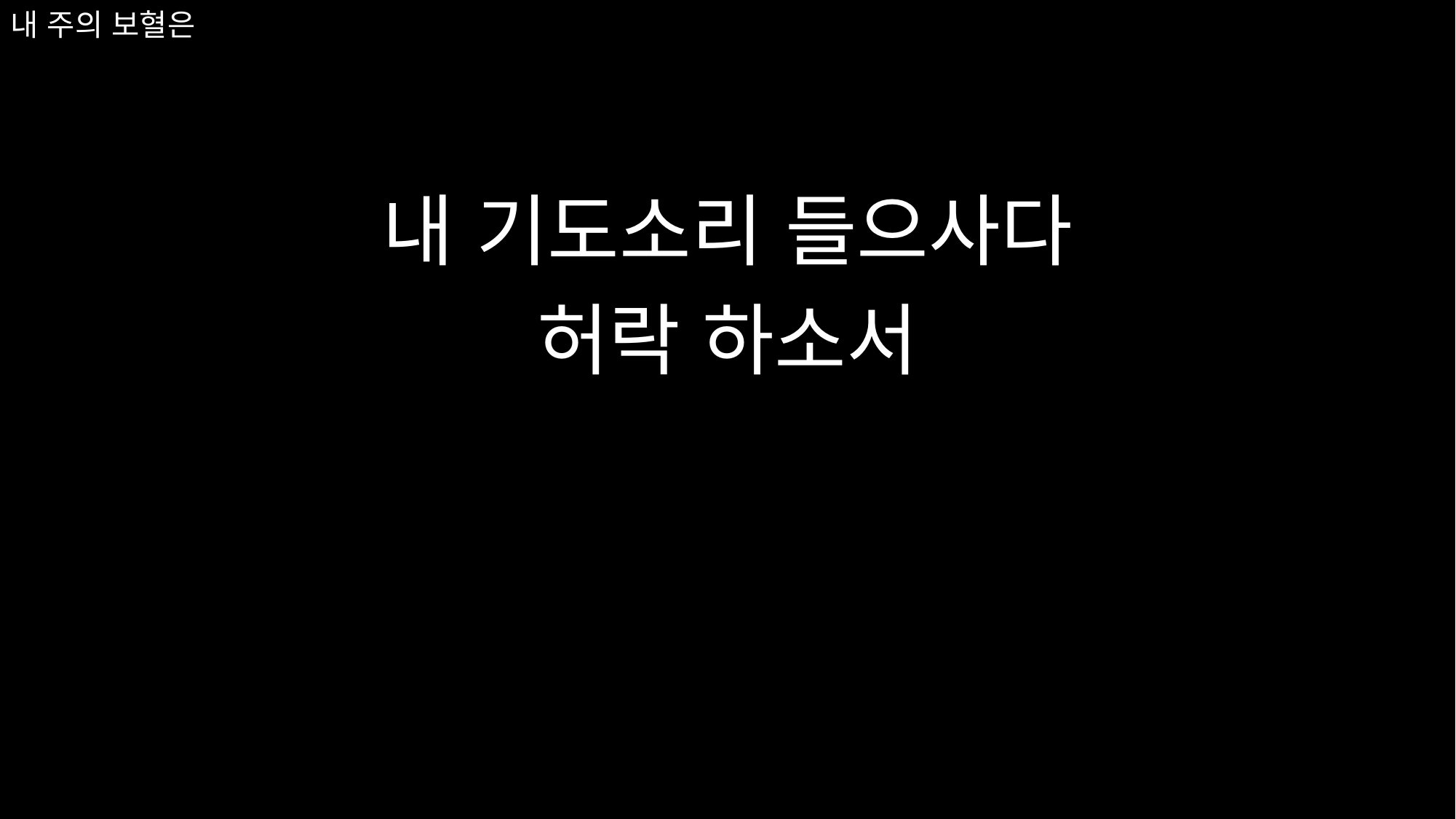

내 기도소리 들으사다
허락 하소서
# 내 주의 보혈은